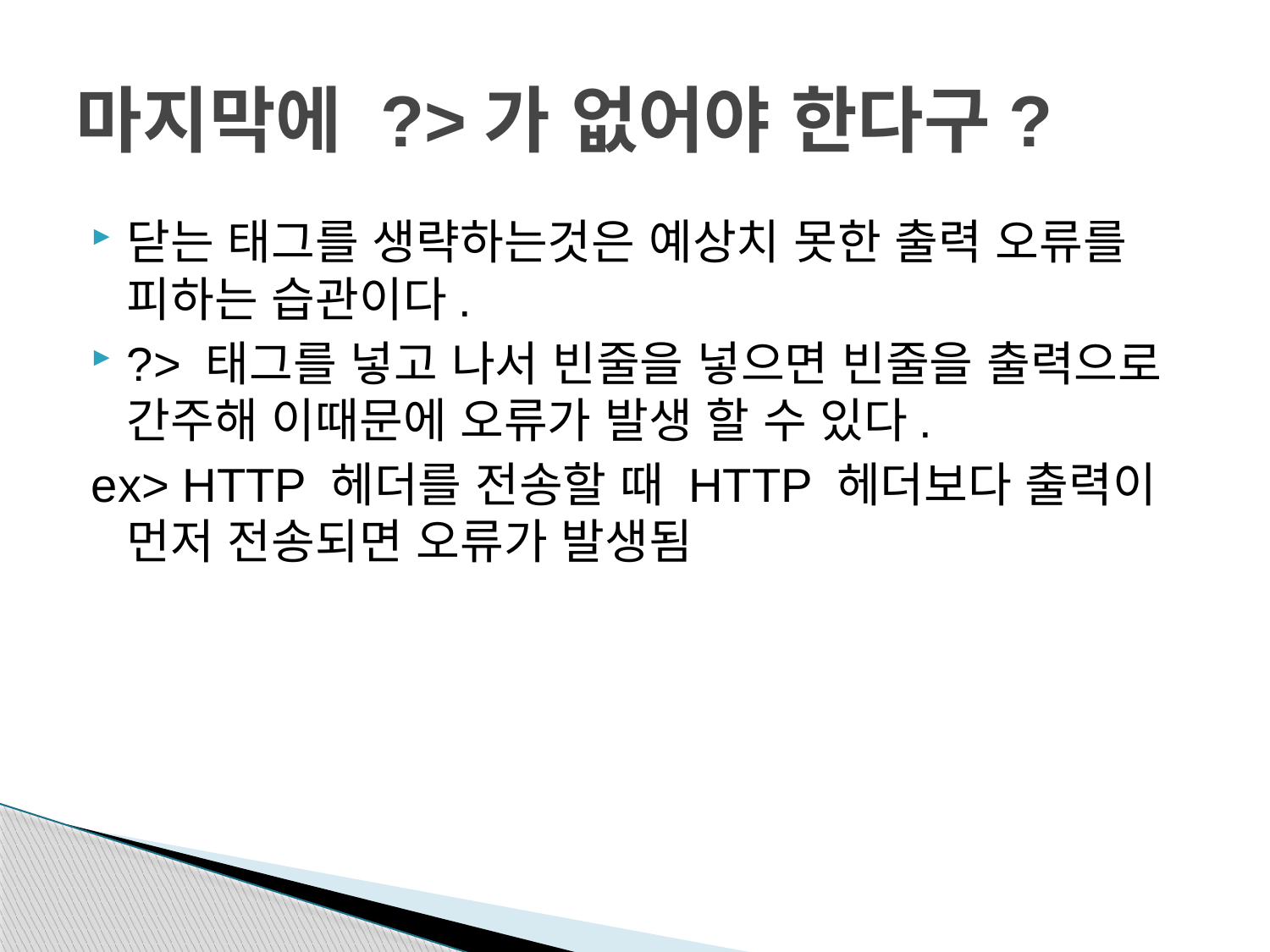

# 마지막에 ?>가 없어야 한다구?
닫는 태그를 생략하는것은 예상치 못한 출력 오류를 피하는 습관이다.
?> 태그를 넣고 나서 빈줄을 넣으면 빈줄을 출력으로 간주해 이때문에 오류가 발생 할 수 있다.
ex> HTTP 헤더를 전송할 때 HTTP 헤더보다 출력이 먼저 전송되면 오류가 발생됨